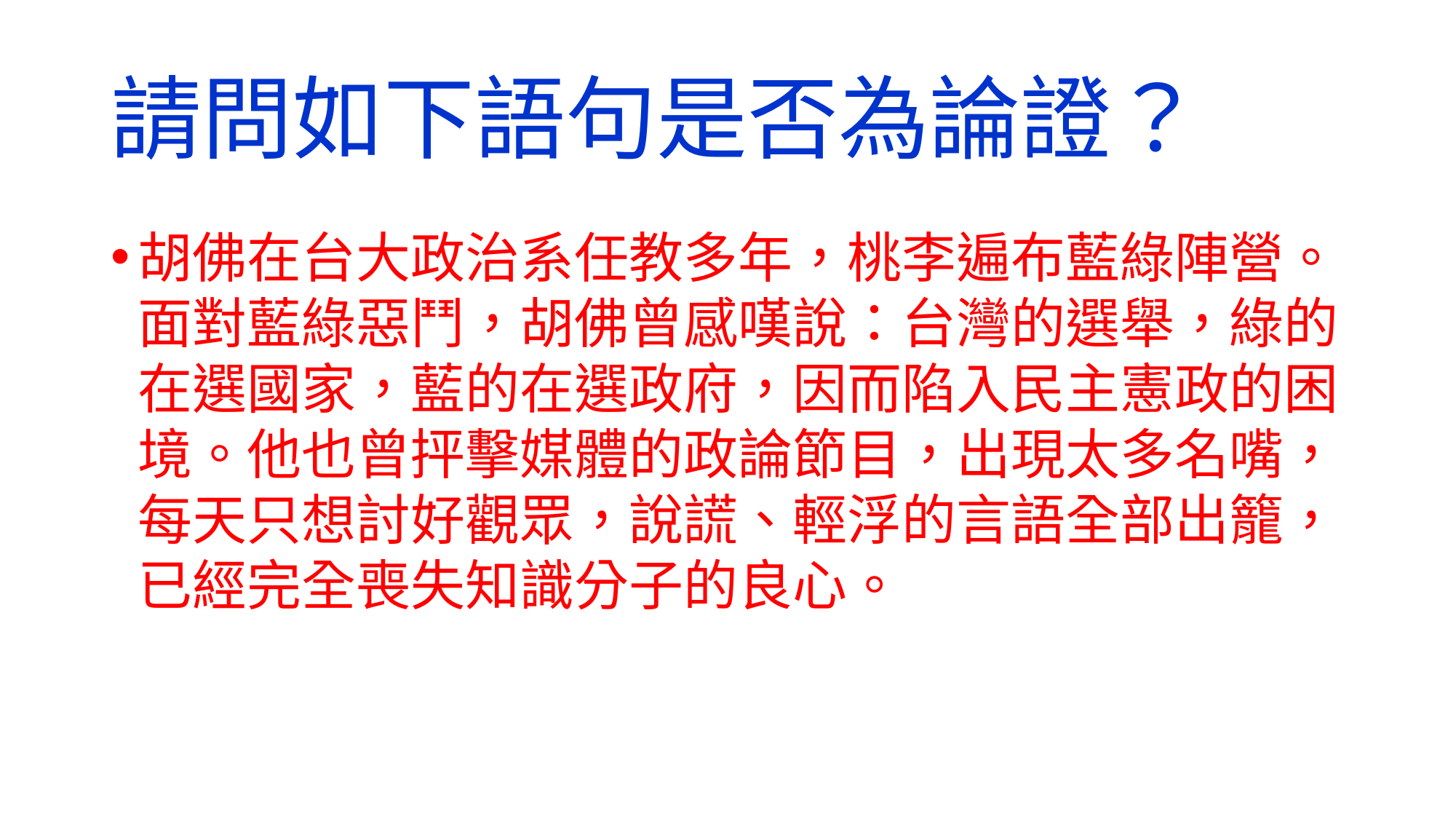

# 請問如下語句是否為論證？
胡佛在台大政治系任教多年，桃李遍布藍綠陣營。面對藍綠惡鬥，胡佛曾感嘆說：台灣的選舉，綠的在選國家，藍的在選政府，因而陷入民主憲政的困境。他也曾抨擊媒體的政論節目，出現太多名嘴，每天只想討好觀眾，說謊、輕浮的言語全部出籠，已經完全喪失知識分子的良心。